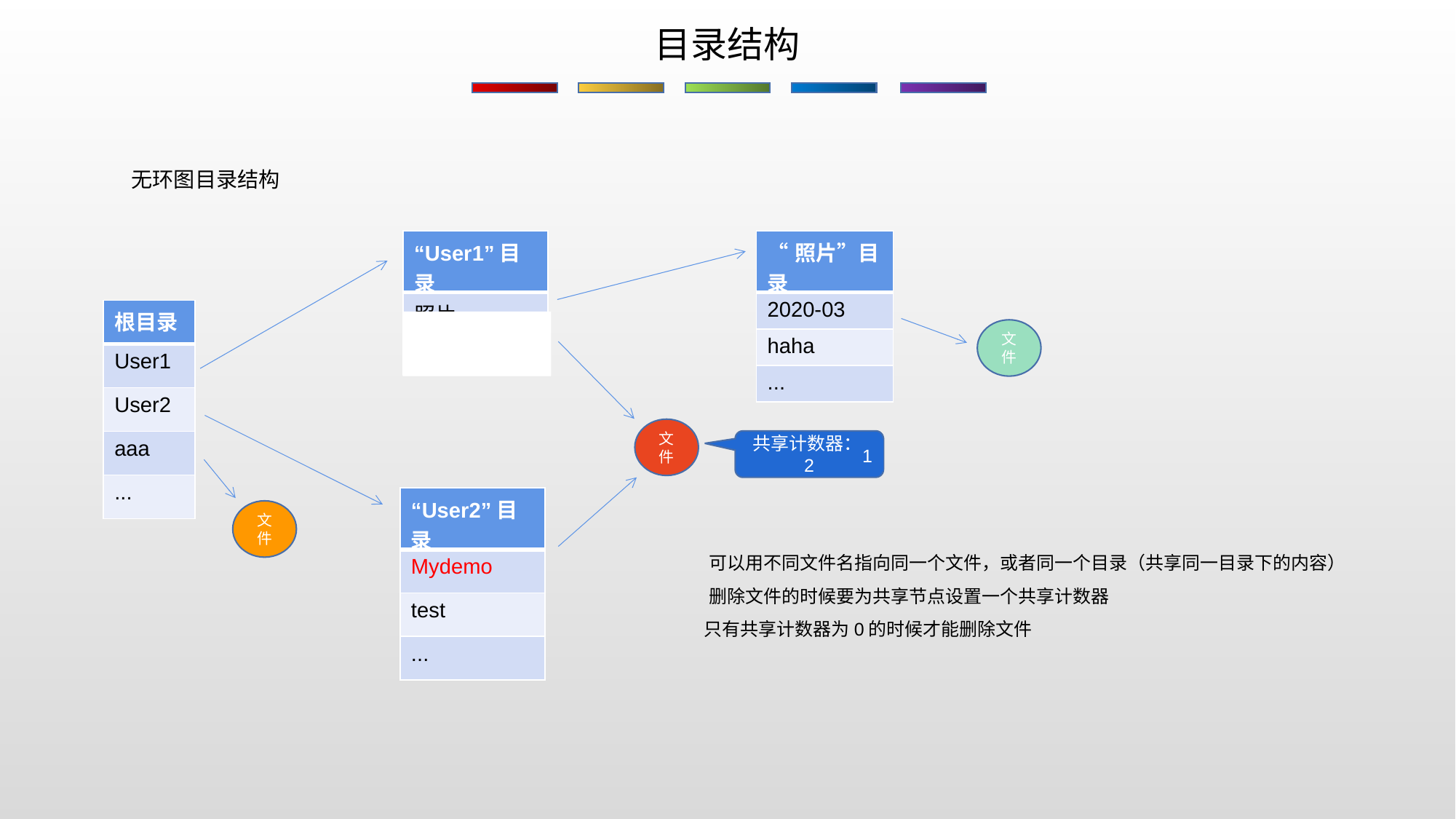

目录结构

无环图目录结构
| “User1”目录 |
| --- |
| 照片 |
| demo |
| “照片”目录 |
| --- |
| 2020-03 |
| haha |
| ... |
| 根目录 |
| --- |
| User1 |
| User2 |
| aaa |
| ... |

文件
文件
共享计数器：2
1
| “User2”目录 |
| --- |
| Mydemo |
| test |
| ... |
文件
可以用不同文件名指向同一个文件，或者同一个目录（共享同一目录下的内容）
删除文件的时候要为共享节点设置一个共享计数器
只有共享计数器为0的时候才能删除文件